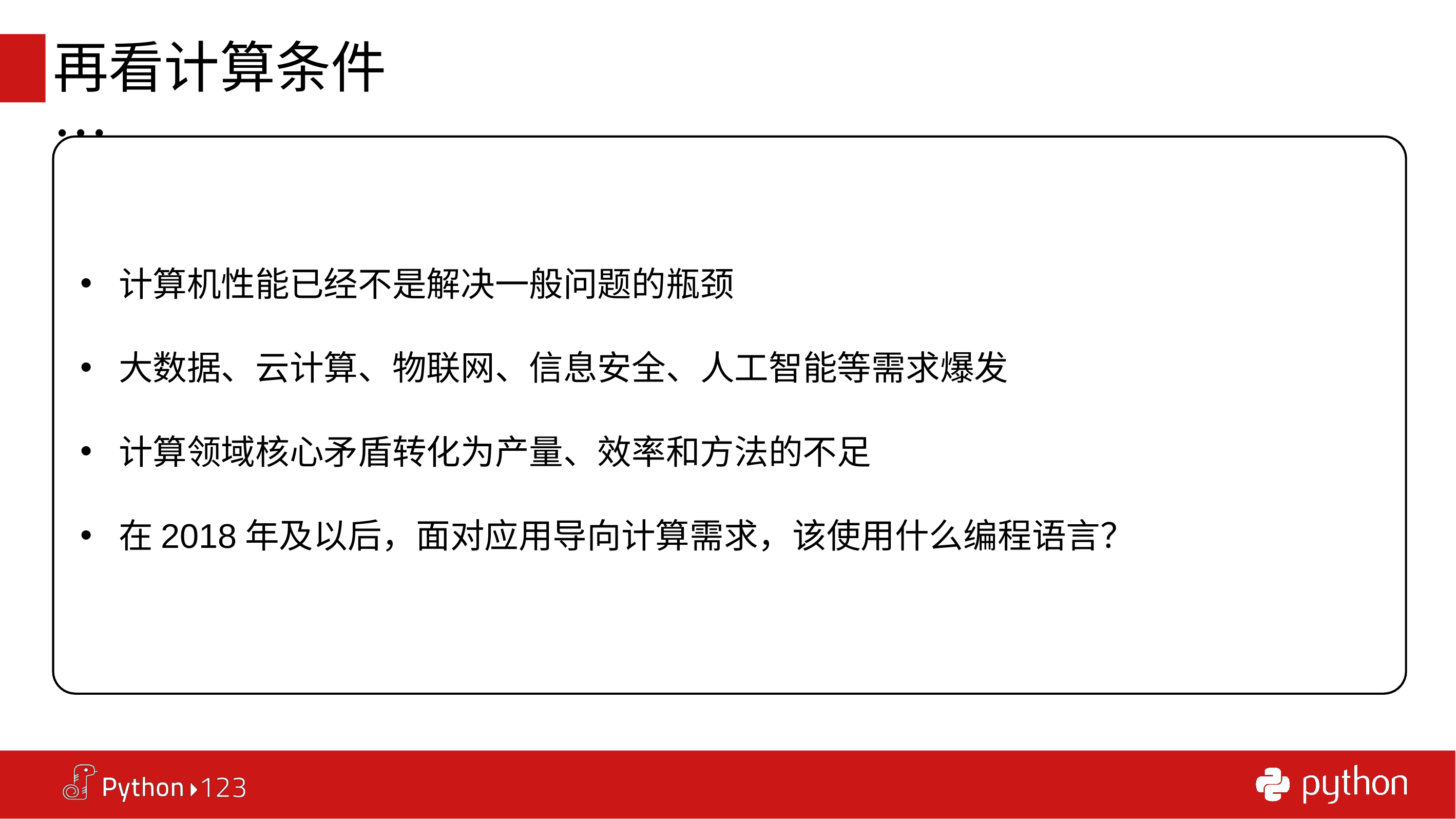

# 再看计算条件…

计算机性能已经不是解决一般问题的瓶颈

大数据、云计算、物联网、信息安全、人工智能等需求爆发

计算领域核心矛盾转化为产量、效率和方法的不足

在2018年及以后，面对应用导向计算需求，该使用什么编程语言？